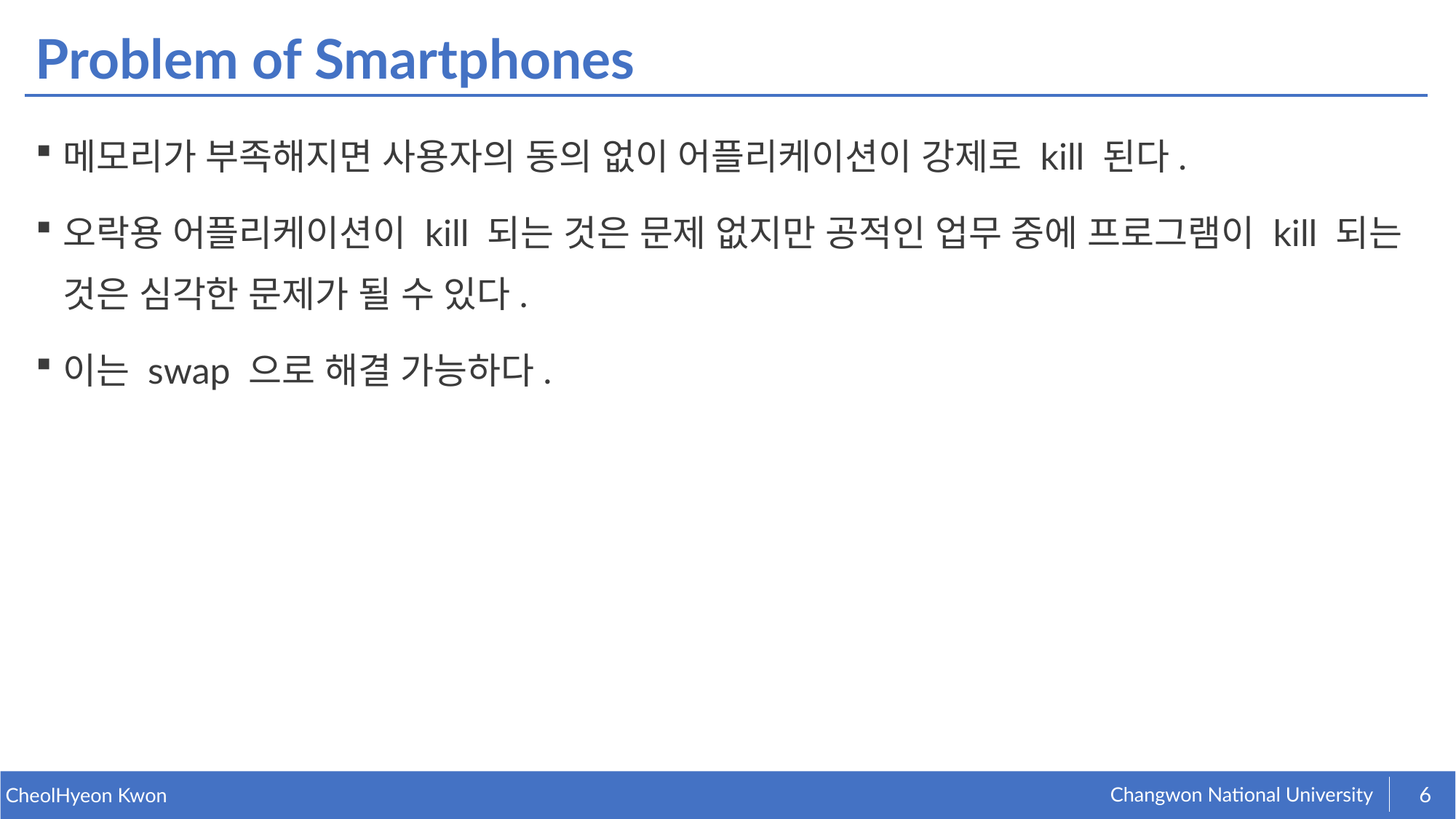

# Problem of Smartphones
메모리가 부족해지면 사용자의 동의 없이 어플리케이션이 강제로 kill 된다.
오락용 어플리케이션이 kill 되는 것은 문제 없지만 공적인 업무 중에 프로그램이 kill 되는 것은 심각한 문제가 될 수 있다.
이는 swap 으로 해결 가능하다.
6